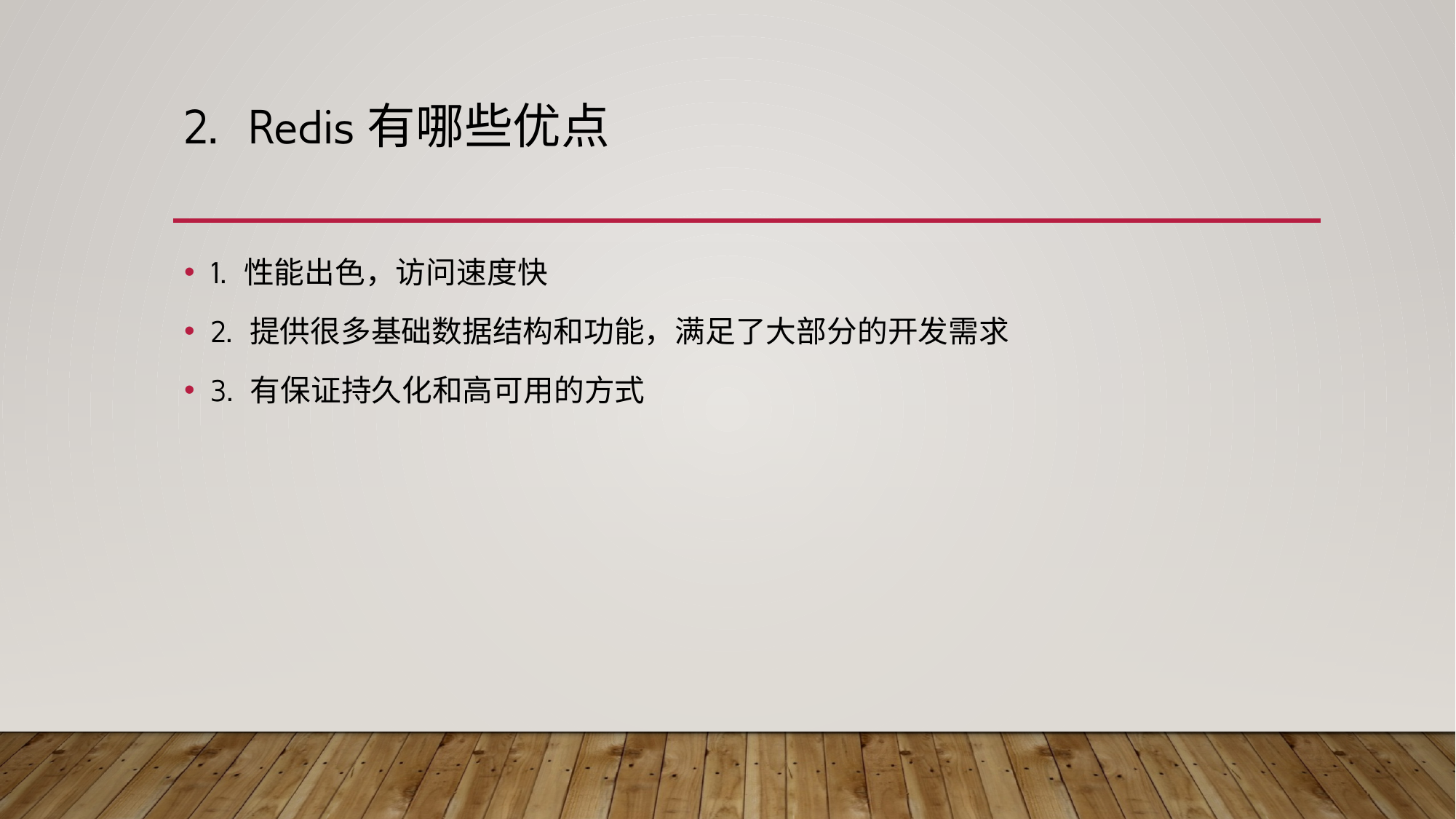

# 2.  Redis有哪些优点
1. 性能出色，访问速度快
2. 提供很多基础数据结构和功能，满足了大部分的开发需求
3. 有保证持久化和高可用的方式